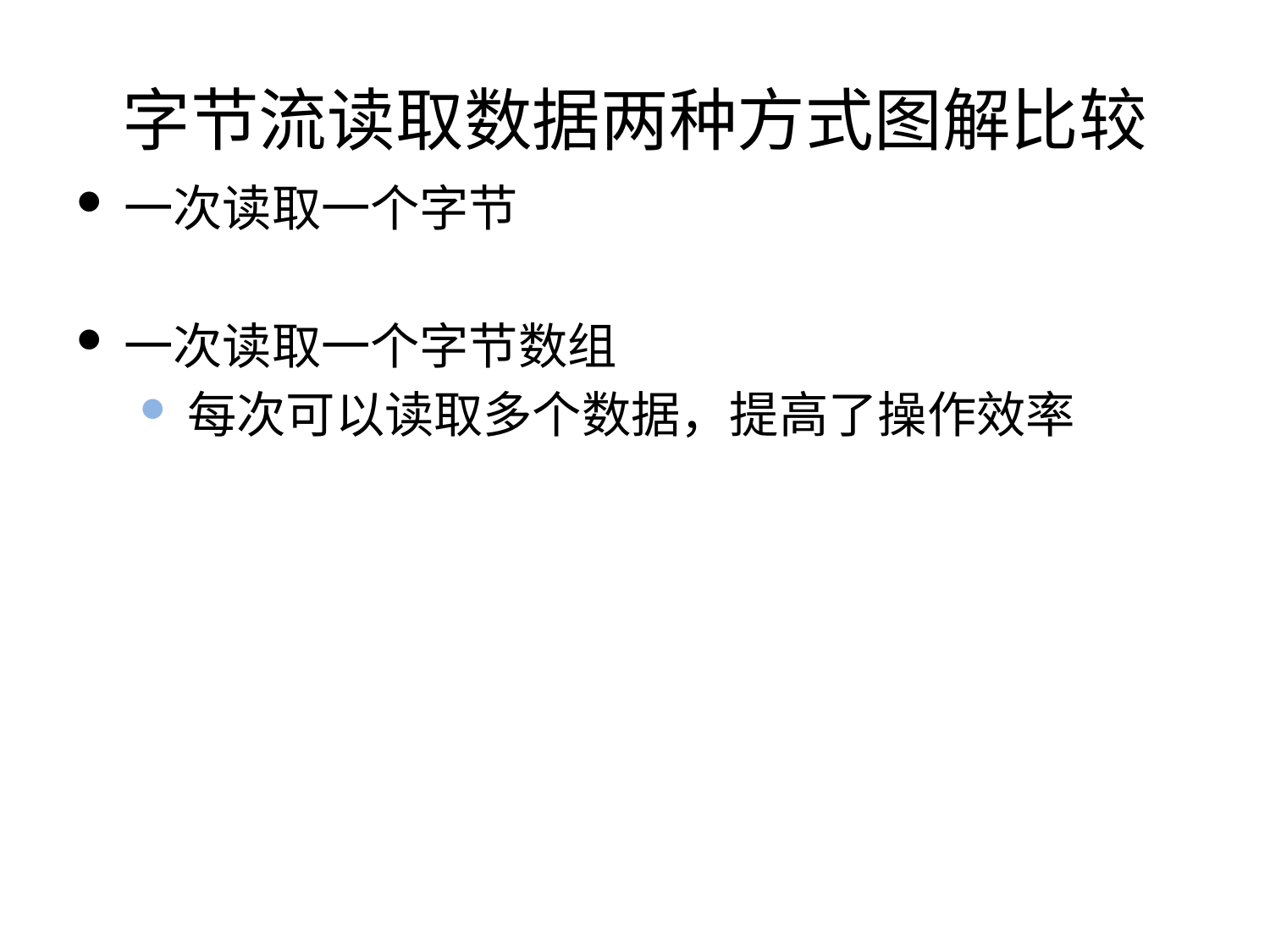

# 字节流读取数据两种方式图解比较
一次读取一个字节

一次读取一个字节数组
每次可以读取多个数据，提高了操作效率